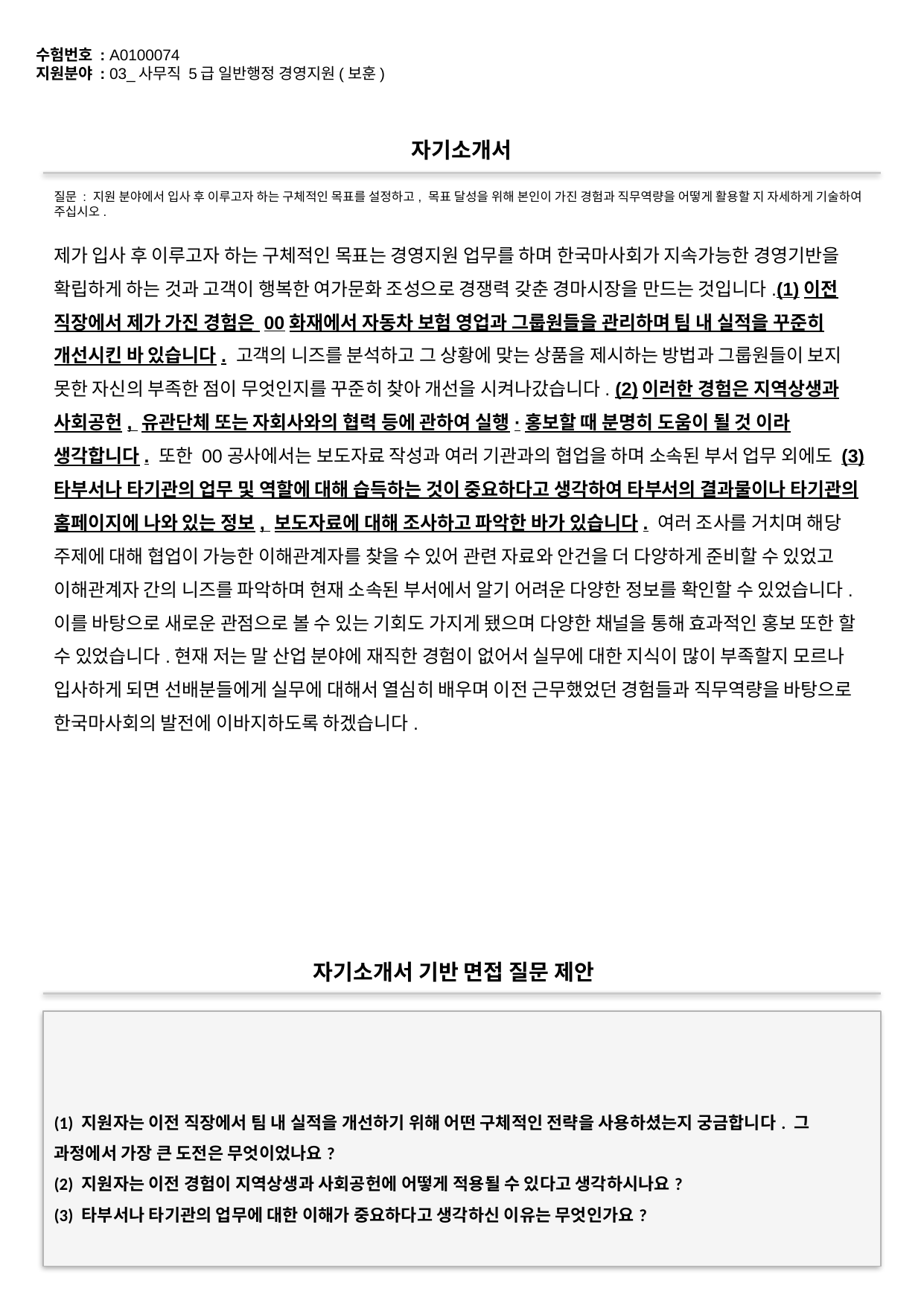

수험번호 : A0100074
지원분야 : 03_사무직 5급 일반행정 경영지원(보훈)
#

자기소개서

질문 : 지원 분야에서 입사 후 이루고자 하는 구체적인 목표를 설정하고, 목표 달성을 위해 본인이 가진 경험과 직무역량을 어떻게 활용할 지 자세하게 기술하여 주십시오.

제가 입사 후 이루고자 하는 구체적인 목표는 경영지원 업무를 하며 한국마사회가 지속가능한 경영기반을 확립하게 하는 것과 고객이 행복한 여가문화 조성으로 경쟁력 갖춘 경마시장을 만드는 것입니다.(1)이전 직장에서 제가 가진 경험은 00화재에서 자동차 보험 영업과 그룹원들을 관리하며 팀 내 실적을 꾸준히 개선시킨 바 있습니다. 고객의 니즈를 분석하고 그 상황에 맞는 상품을 제시하는 방법과 그룹원들이 보지 못한 자신의 부족한 점이 무엇인지를 꾸준히 찾아 개선을 시켜나갔습니다. (2)이러한 경험은 지역상생과 사회공헌, 유관단체 또는 자회사와의 협력 등에 관하여 실행·홍보할 때 분명히 도움이 될 것 이라 생각합니다. 또한 00공사에서는 보도자료 작성과 여러 기관과의 협업을 하며 소속된 부서 업무 외에도 (3)타부서나 타기관의 업무 및 역할에 대해 습득하는 것이 중요하다고 생각하여 타부서의 결과물이나 타기관의 홈페이지에 나와 있는 정보, 보도자료에 대해 조사하고 파악한 바가 있습니다. 여러 조사를 거치며 해당 주제에 대해 협업이 가능한 이해관계자를 찾을 수 있어 관련 자료와 안건을 더 다양하게 준비할 수 있었고 이해관계자 간의 니즈를 파악하며 현재 소속된 부서에서 알기 어려운 다양한 정보를 확인할 수 있었습니다.이를 바탕으로 새로운 관점으로 볼 수 있는 기회도 가지게 됐으며 다양한 채널을 통해 효과적인 홍보 또한 할 수 있었습니다.현재 저는 말 산업 분야에 재직한 경험이 없어서 실무에 대한 지식이 많이 부족할지 모르나 입사하게 되면 선배분들에게 실무에 대해서 열심히 배우며 이전 근무했었던 경험들과 직무역량을 바탕으로 한국마사회의 발전에 이바지하도록 하겠습니다.

자기소개서 기반 면접 질문 제안

(1) 지원자는 이전 직장에서 팀 내 실적을 개선하기 위해 어떤 구체적인 전략을 사용하셨는지 궁금합니다. 그 과정에서 가장 큰 도전은 무엇이었나요?
(2) 지원자는 이전 경험이 지역상생과 사회공헌에 어떻게 적용될 수 있다고 생각하시나요?
(3) 타부서나 타기관의 업무에 대한 이해가 중요하다고 생각하신 이유는 무엇인가요?